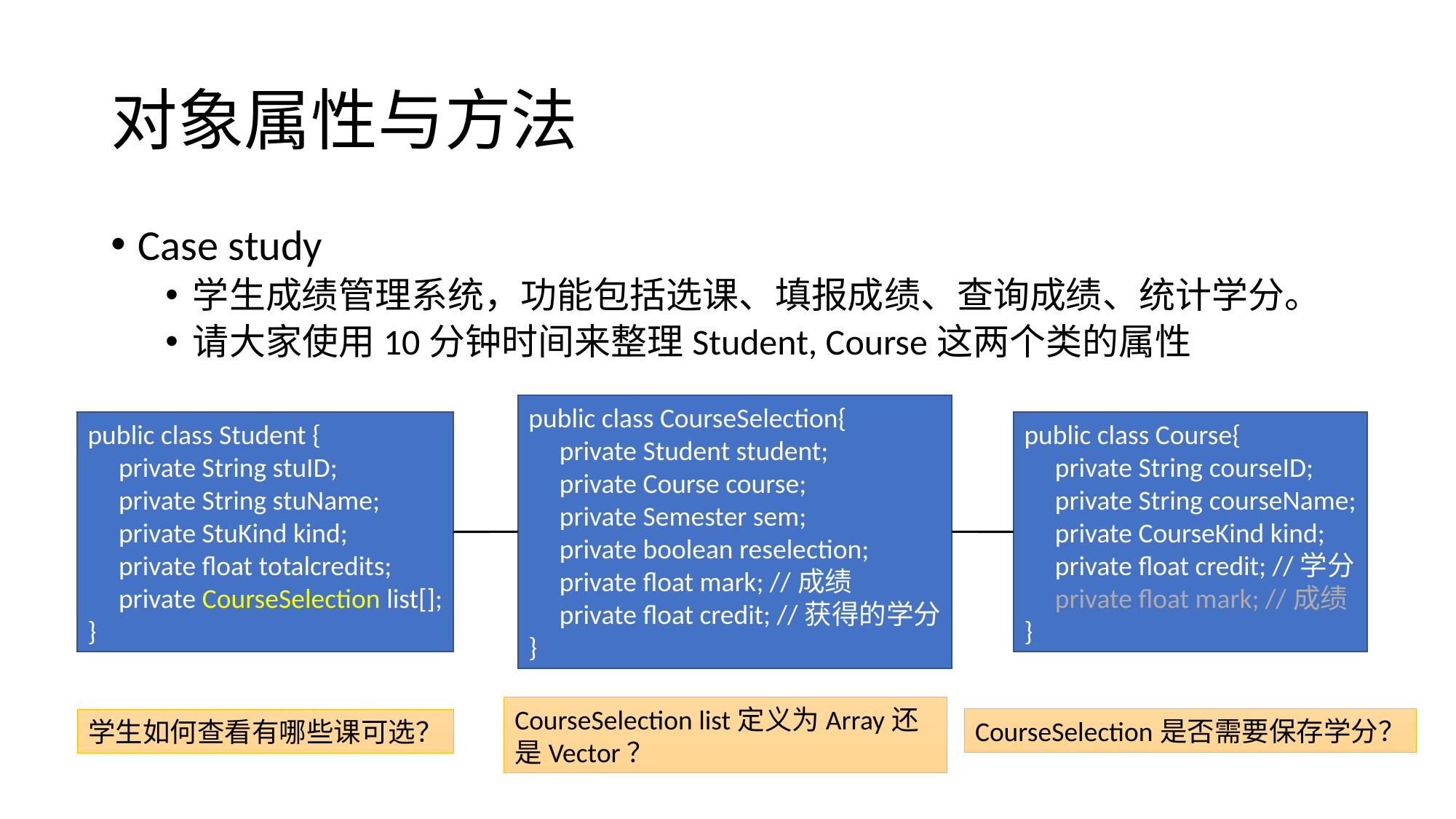

# 对象属性与方法
Case study
学生成绩管理系统，功能包括选课、填报成绩、查询成绩、统计学分。
请大家使用10分钟时间来整理Student, Course这两个类的属性
public class CourseSelection{
     private Student student;
     private Course course;
     private Semester sem;
     private boolean reselection;
     private float mark; //成绩
     private float credit; //获得的学分
}
public class Student {
     private String stuID;
     private String stuName;
     private StuKind kind;
     private float totalcredits;
     private CourseSelection list[];
}
public class Course{
     private String courseID;
     private String courseName;
     private CourseKind kind;
     private float credit; //学分
     private float mark; //成绩
}
CourseSelection list定义为Array还是Vector？
CourseSelection是否需要保存学分？
学生如何查看有哪些课可选？